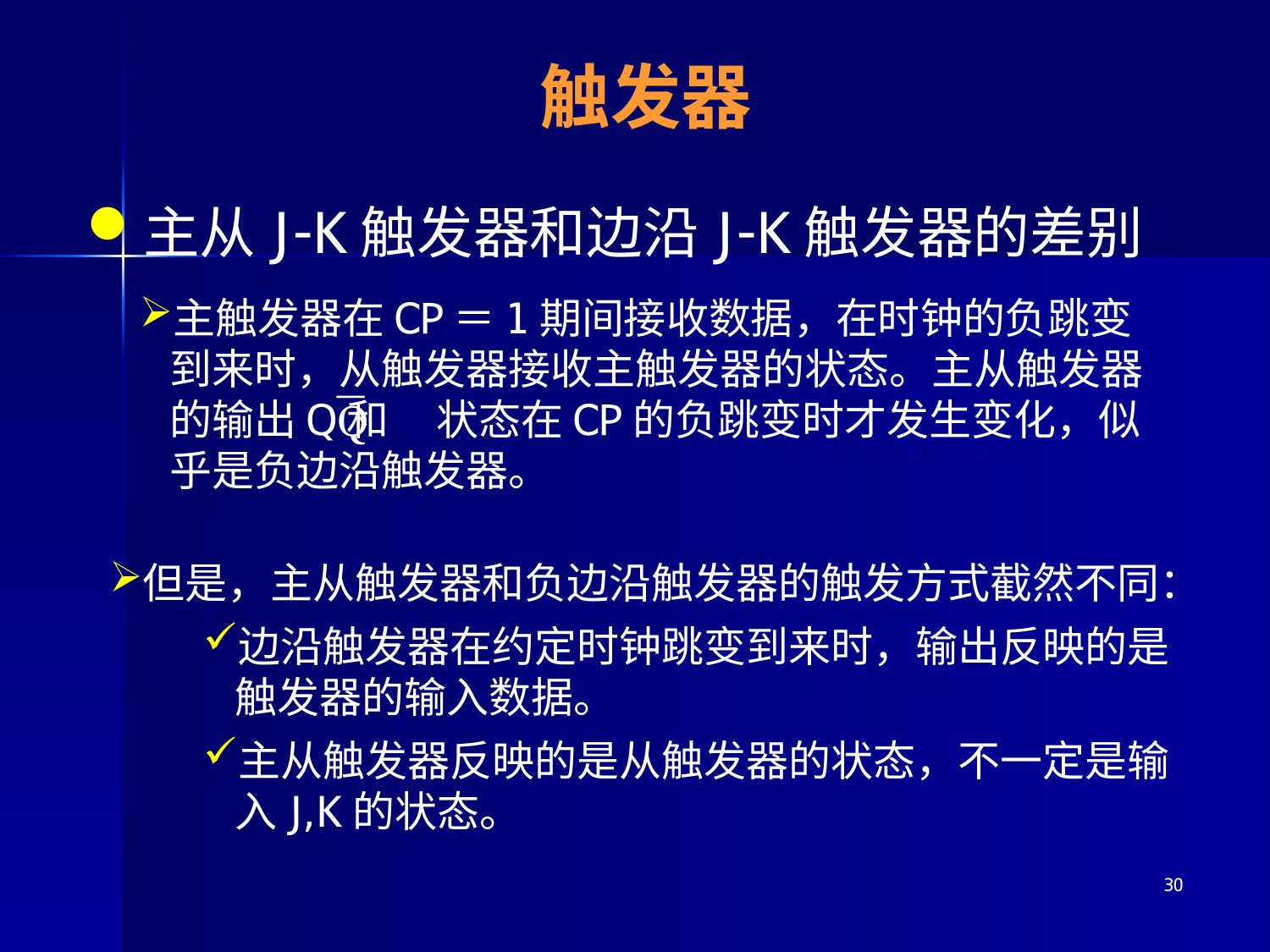

# 触发器
主从J-K触发器和边沿J-K触发器的差别
主触发器在CP＝1期间接收数据，在时钟的负跳变到来时，从触发器接收主触发器的状态。主从触发器的输出Q和     状态在CP的负跳变时才发生变化，似乎是负边沿触发器。
_
Q
但是，主从触发器和负边沿触发器的触发方式截然不同：
边沿触发器在约定时钟跳变到来时，输出反映的是触发器的输入数据。
主从触发器反映的是从触发器的状态，不一定是输入J,K的状态。
30